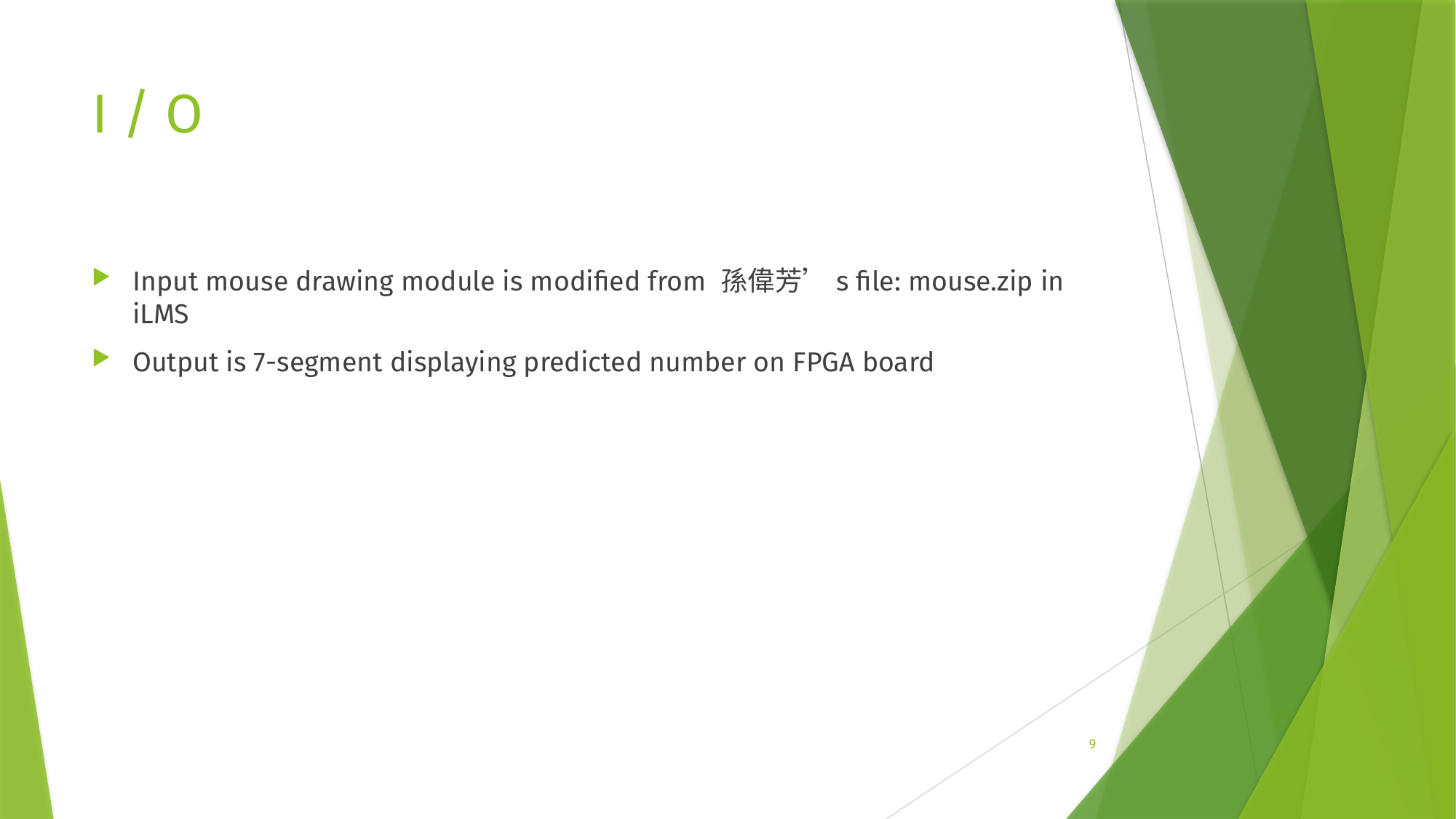

# I / O
Input mouse drawing module is modified from 孫偉芳’s file: mouse.zip in iLMS
Output is 7-segment displaying predicted number on FPGA board
9